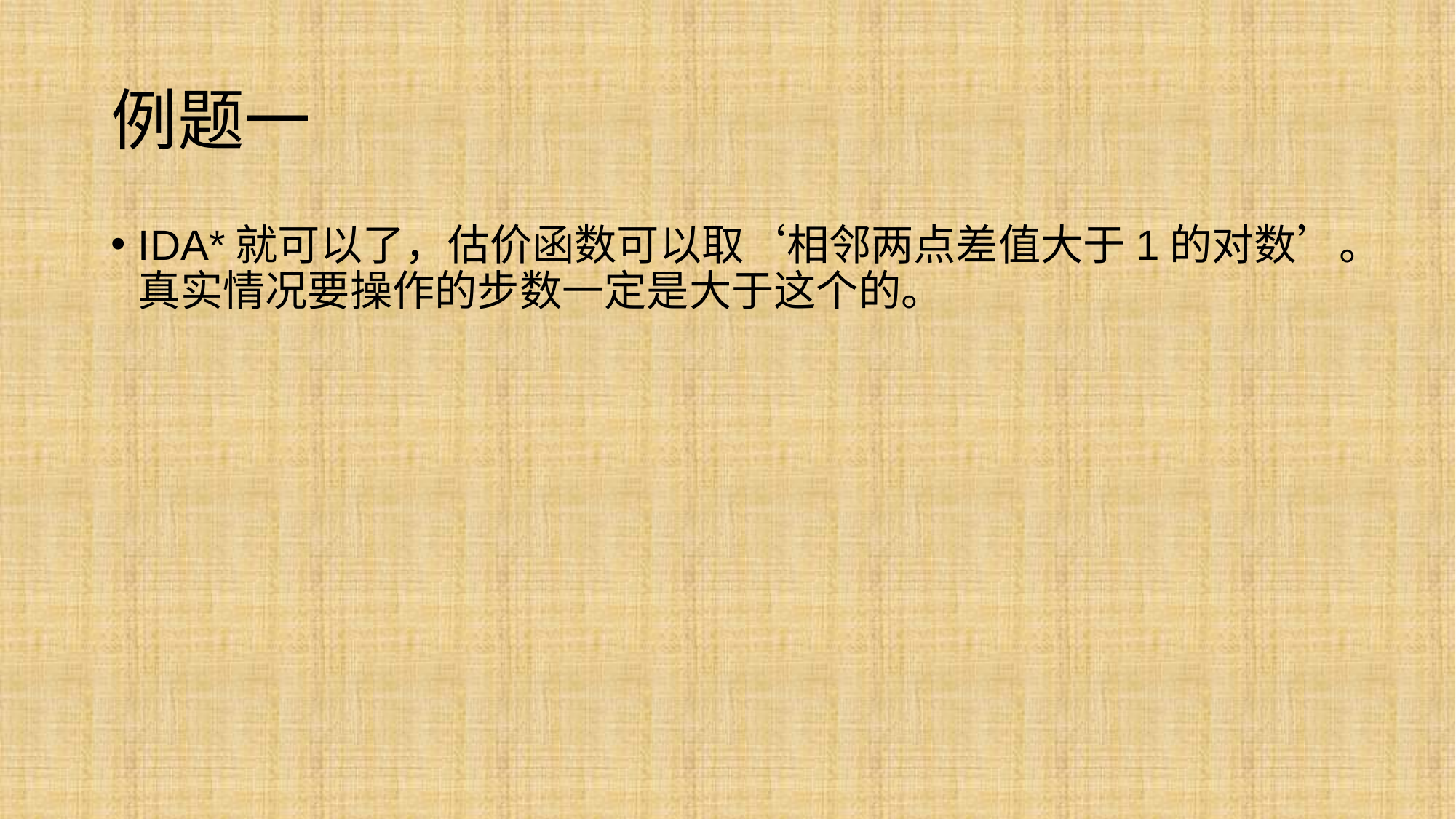

# 例题一
IDA*就可以了，估价函数可以取‘相邻两点差值大于1的对数’。真实情况要操作的步数一定是大于这个的。